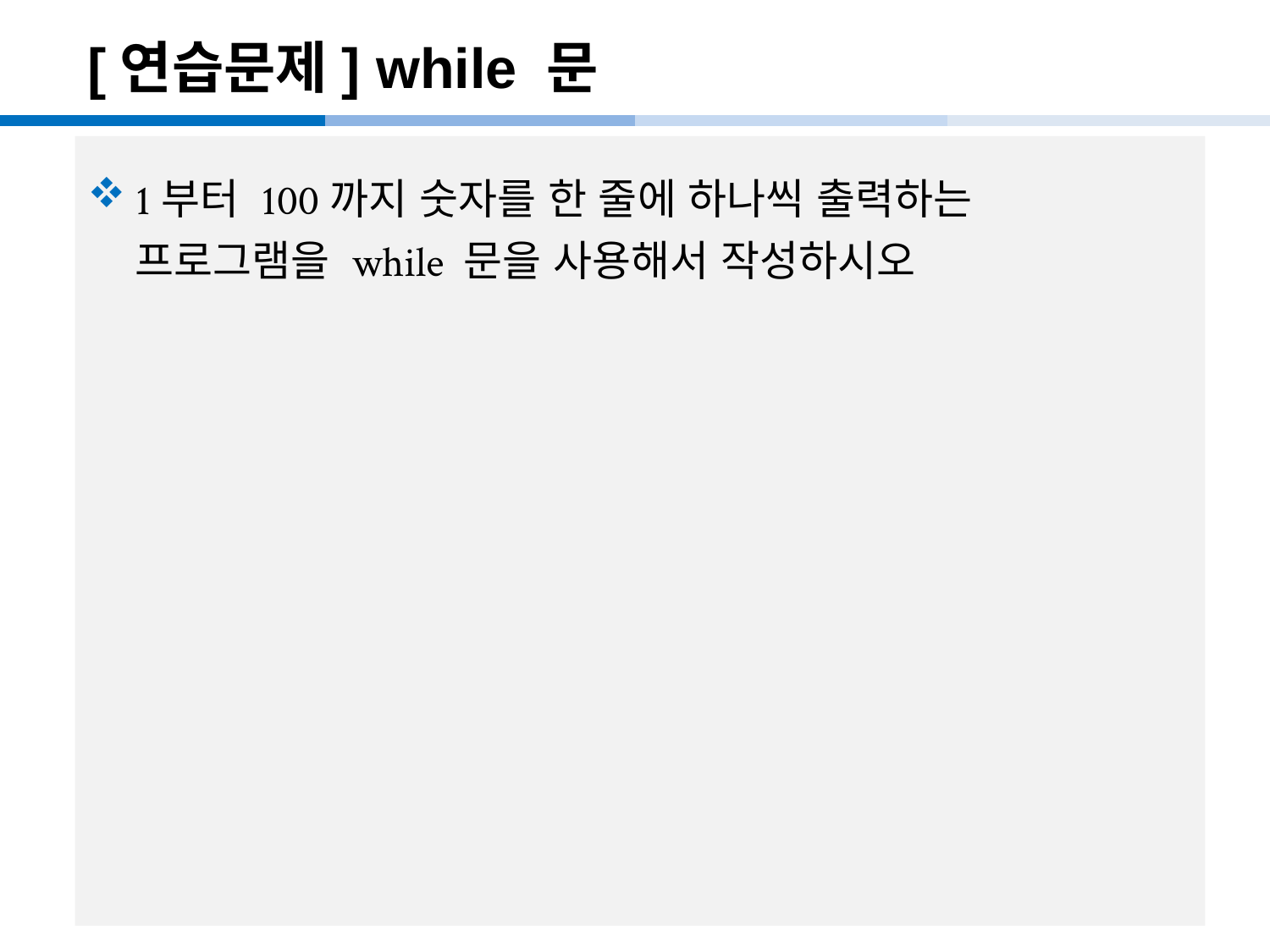

# [연습문제] while 문
1부터 100까지 숫자를 한 줄에 하나씩 출력하는 프로그램을 while 문을 사용해서 작성하시오